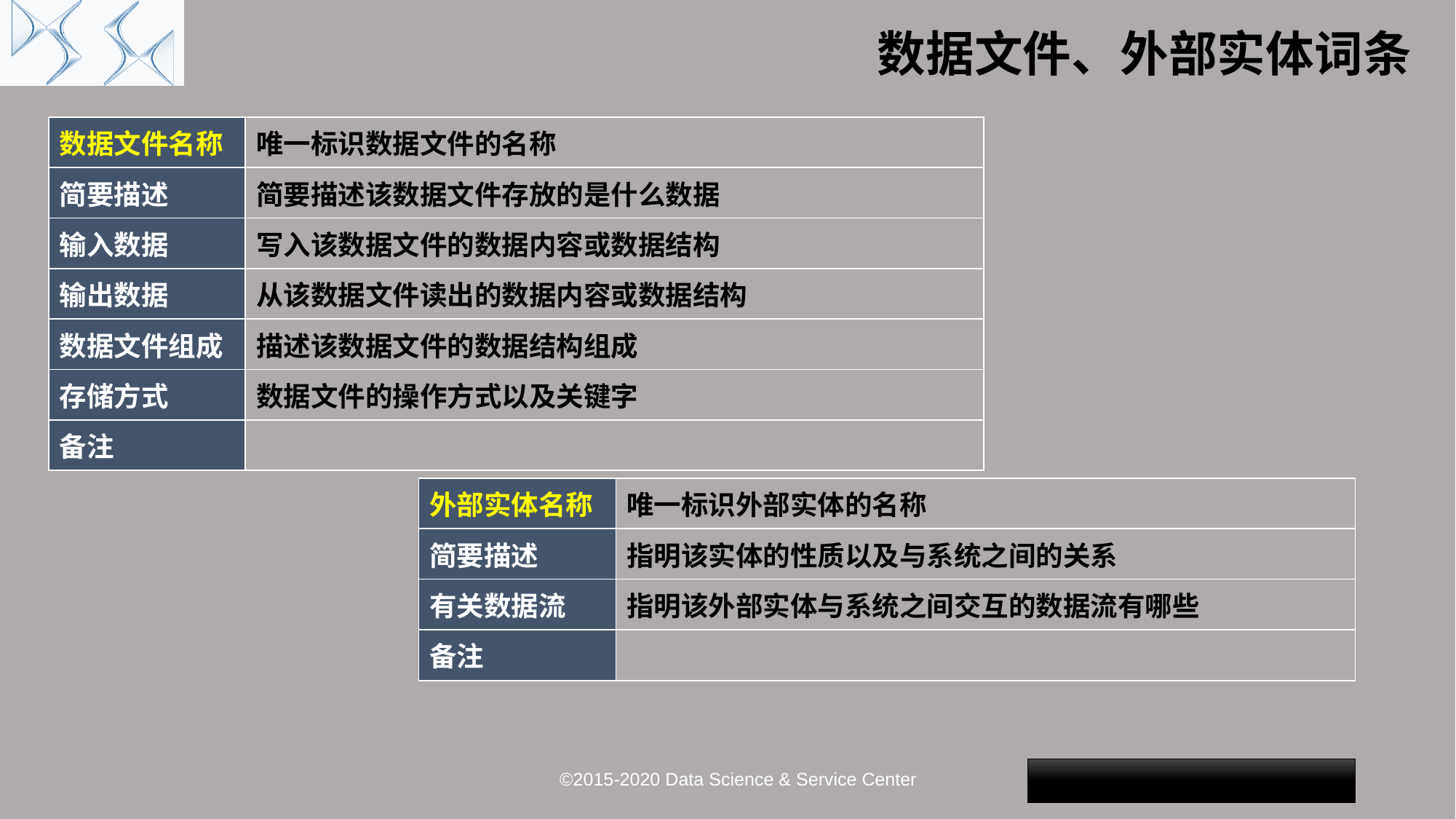

# 数据文件、外部实体词条
| 数据文件名称 | 唯一标识数据文件的名称 |
| --- | --- |
| 简要描述 | 简要描述该数据文件存放的是什么数据 |
| 输入数据 | 写入该数据文件的数据内容或数据结构 |
| 输出数据 | 从该数据文件读出的数据内容或数据结构 |
| 数据文件组成 | 描述该数据文件的数据结构组成 |
| 存储方式 | 数据文件的操作方式以及关键字 |
| 备注 |  |
| 外部实体名称 | 唯一标识外部实体的名称 |
| --- | --- |
| 简要描述 | 指明该实体的性质以及与系统之间的关系 |
| 有关数据流 | 指明该外部实体与系统之间交互的数据流有哪些 |
| 备注 |  |

©2015-2020 Data Science & Service Center
37